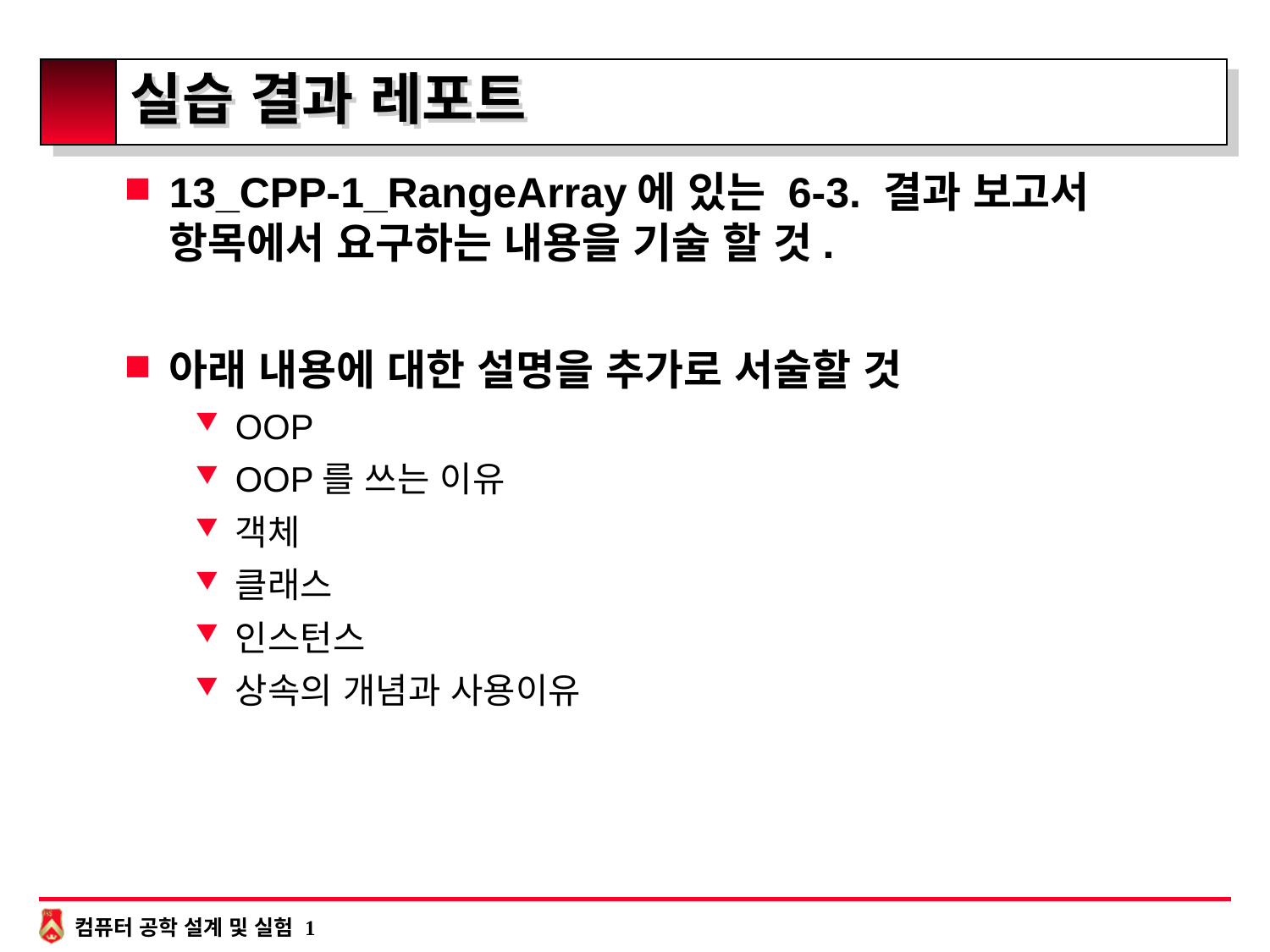

# 실습 결과 레포트
13_CPP-1_RangeArray에 있는 6-3. 결과 보고서 항목에서 요구하는 내용을 기술 할 것.

아래 내용에 대한 설명을 추가로 서술할 것
OOP
OOP를 쓰는 이유
객체
클래스
인스턴스
상속의 개념과 사용이유